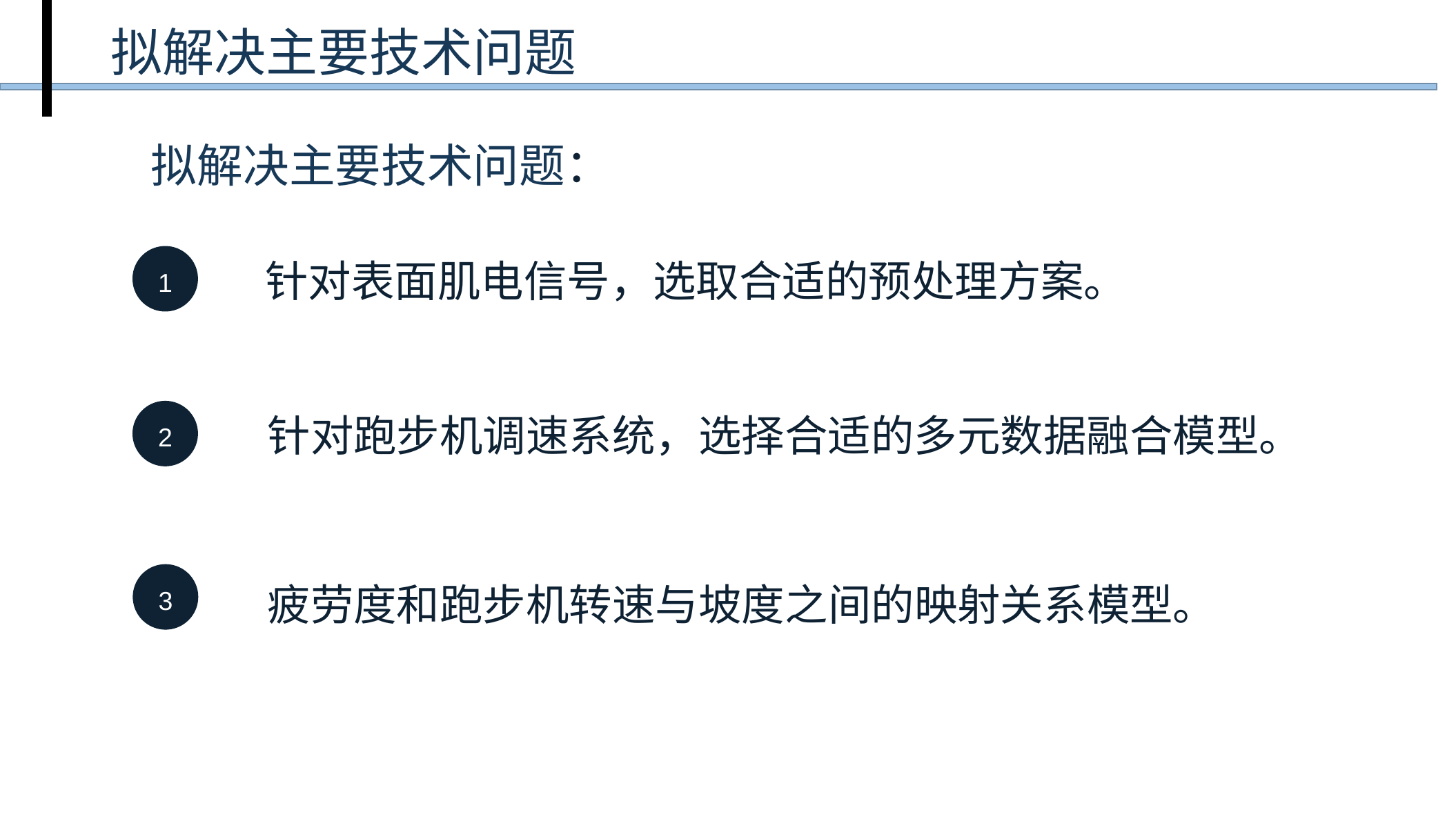

拟解决主要技术问题

拟解决主要技术问题：
1
针对表面肌电信号，选取合适的预处理方案。

2
针对跑步机调速系统，选择合适的多元数据融合模型。
3
疲劳度和跑步机转速与坡度之间的映射关系模型。